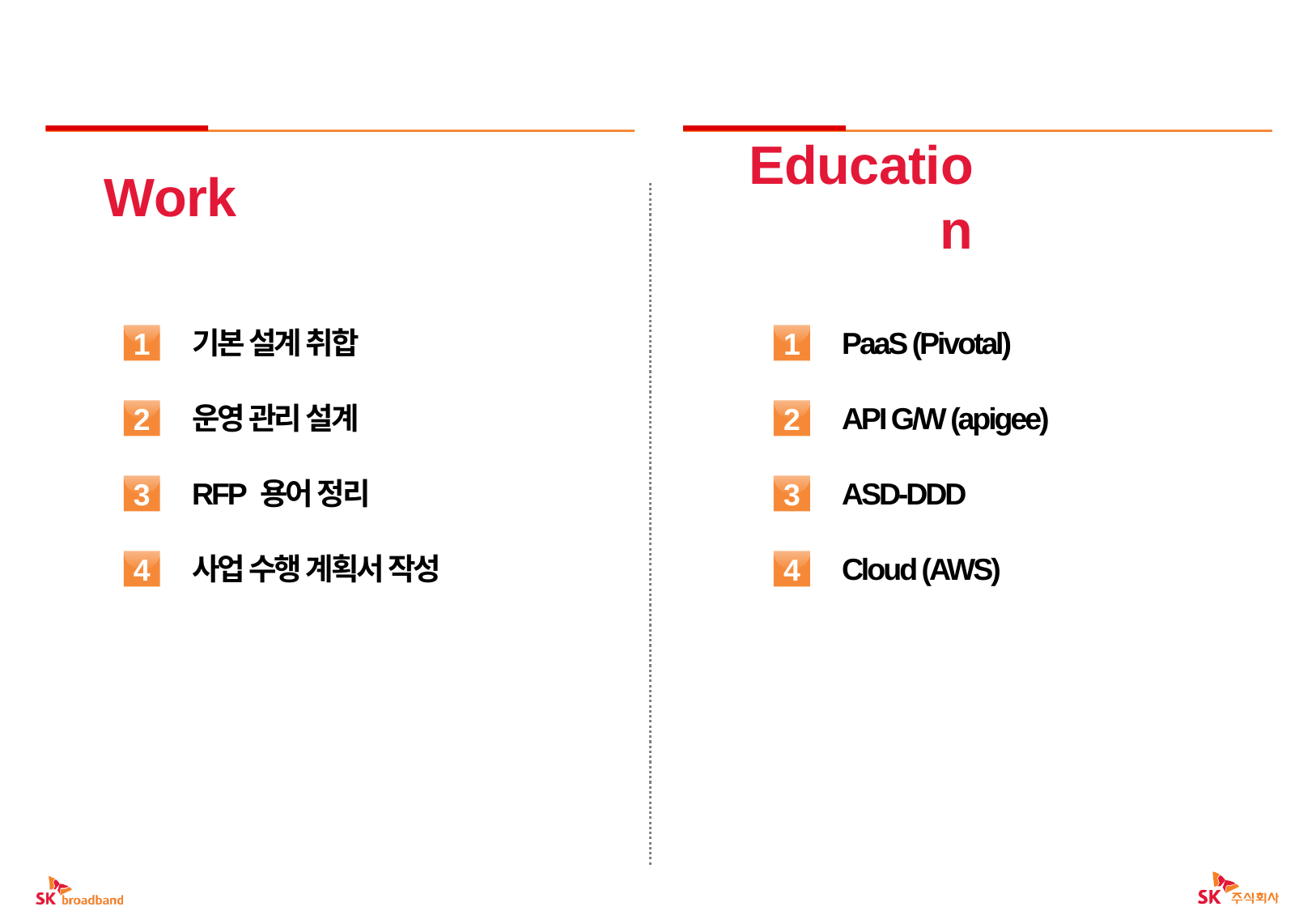

Work
Education

1
기본 설계 취합

1
PaaS (Pivotal)

2
운영 관리 설계

2
API G/W (apigee)

3
RFP 용어 정리

3
ASD-DDD

4
사업 수행 계획서 작성

4
Cloud (AWS)